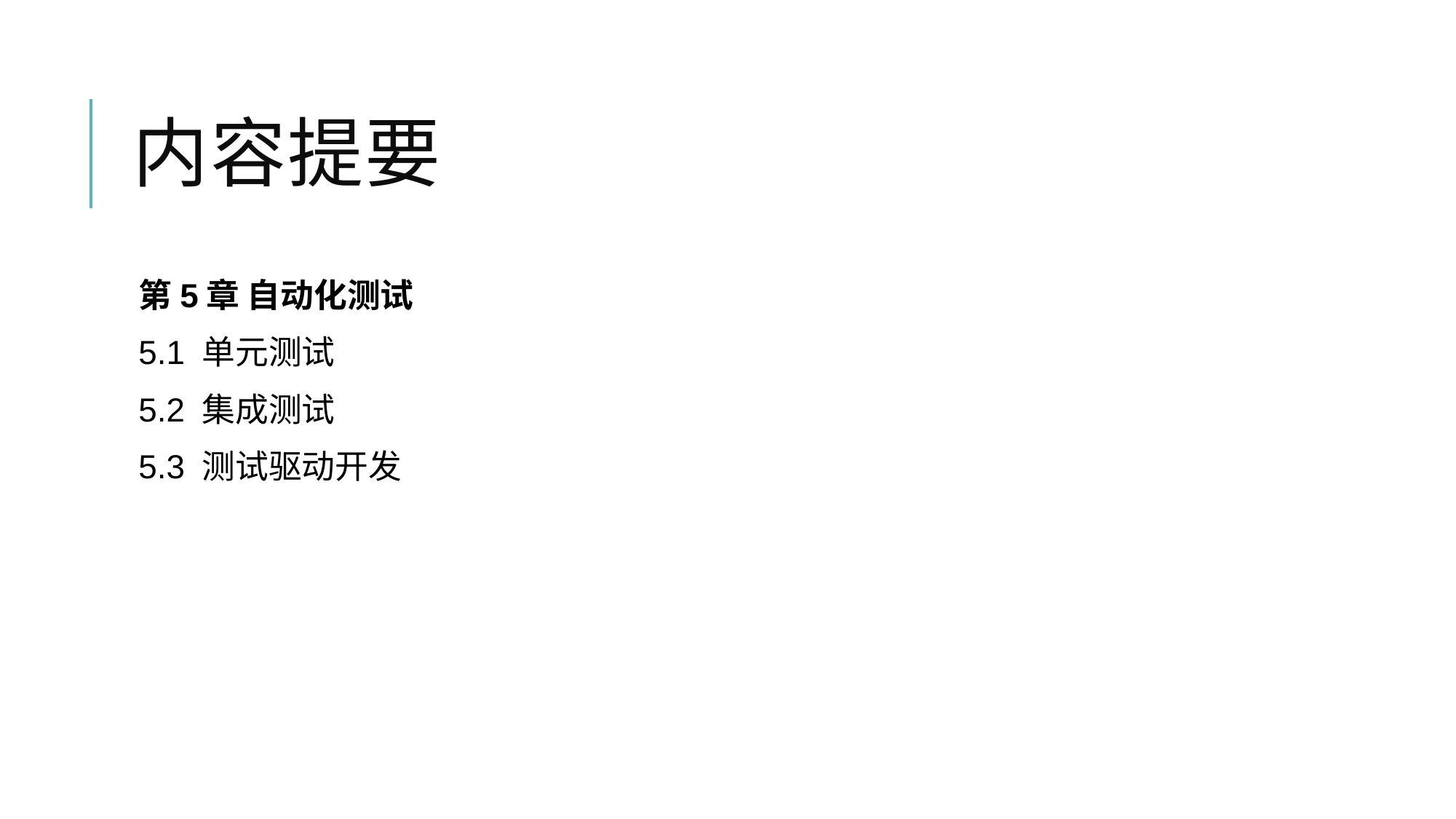

# 内容提要
第5章 自动化测试
5.1 单元测试
5.2 集成测试
5.3 测试驱动开发